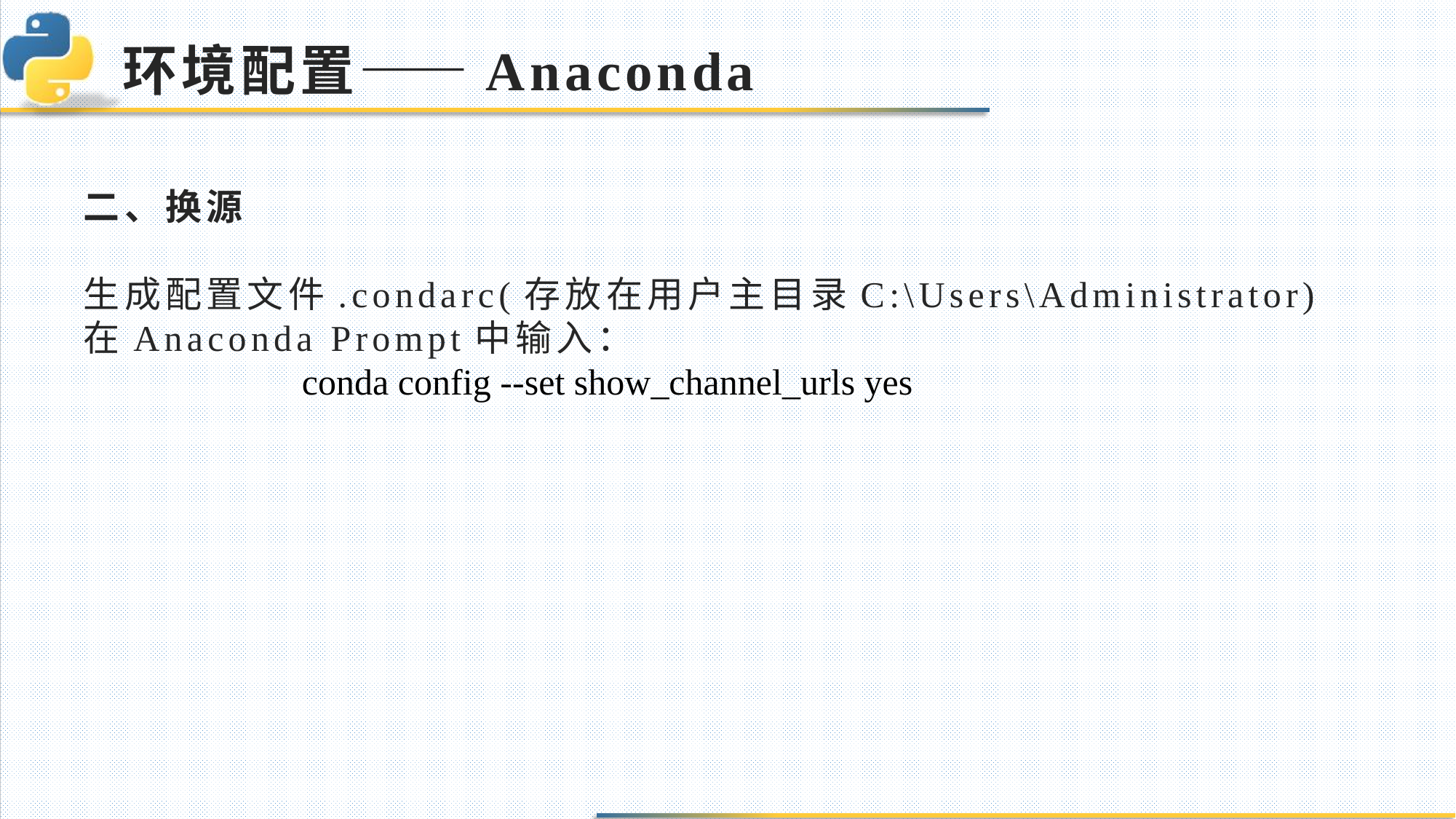

# 环境配置——Anaconda
二、换源

生成配置文件.condarc(存放在用户主目录C:\Users\Administrator)
在Anaconda Prompt中输入：
conda config --set show_channel_urls yes